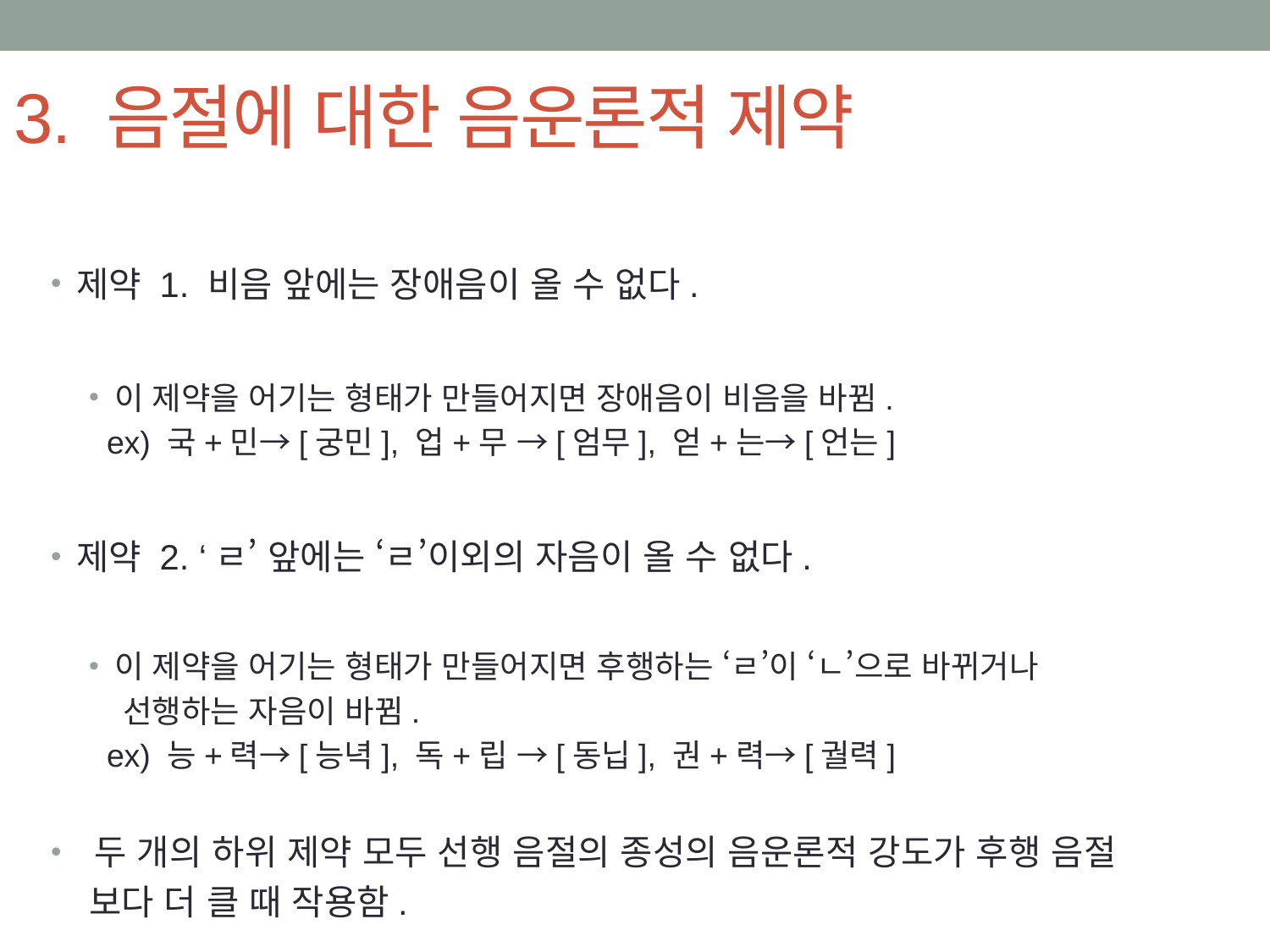

# 3. 음절에 대한 음운론적 제약

제약 1. 비음 앞에는 장애음이 올 수 없다.

이 제약을 어기는 형태가 만들어지면 장애음이 비음을 바뀜.
  ex) 국+민→[궁민], 업+무 →[엄무], 얻+는→[언는]

제약 2. ‘ㄹ’ 앞에는 ‘ㄹ’이외의 자음이 올 수 없다.

이 제약을 어기는 형태가 만들어지면 후행하는 ‘ㄹ’이 ‘ㄴ’으로 바뀌거나
   선행하는 자음이 바뀜.
  ex) 능+력→[능녁], 독+립 →[동닙], 권+력→[궐력]

 두 개의 하위 제약 모두 선행 음절의 종성의 음운론적 강도가 후행 음절
   보다 더 클 때 작용함.